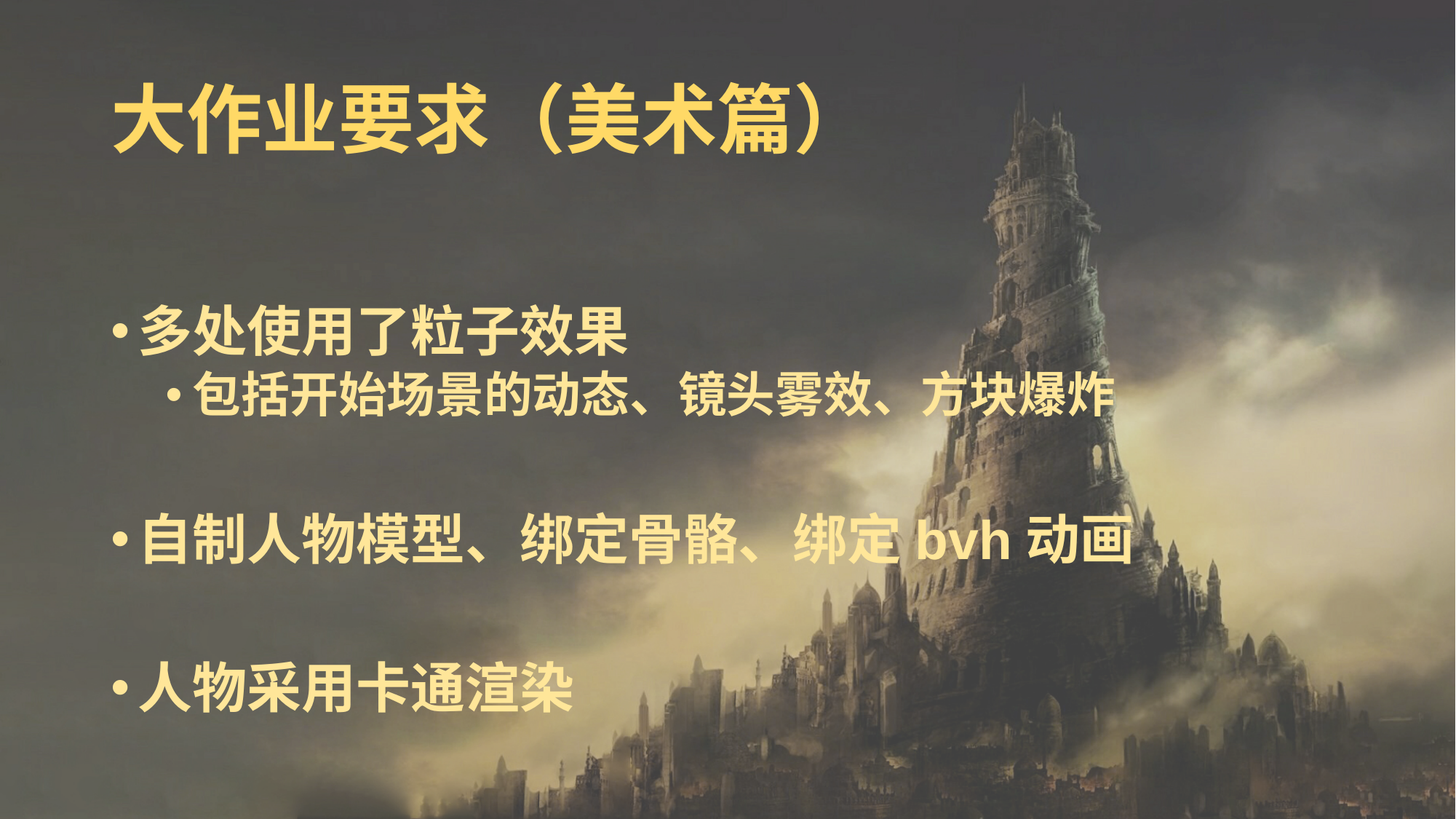

# 大作业要求（美术篇）

多处使用了粒子效果
包括开始场景的动态、镜头雾效、方块爆炸

自制人物模型、绑定骨骼、绑定bvh动画

人物采用卡通渲染